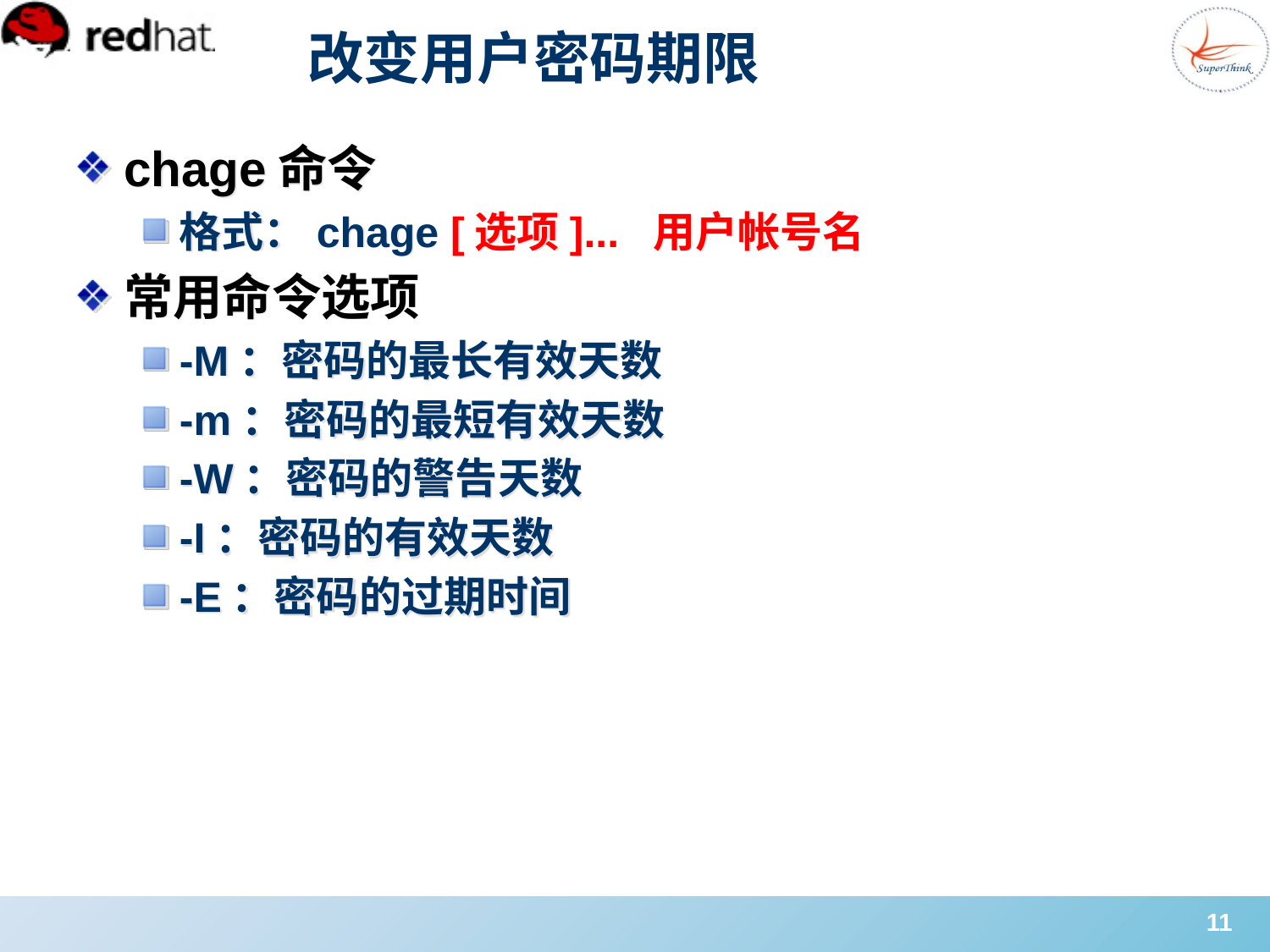

# 改变用户密码期限
chage命令
格式：chage [选项]...  用户帐号名
常用命令选项
-M：密码的最长有效天数
-m：密码的最短有效天数
-W：密码的警告天数
-I：密码的有效天数
-E：密码的过期时间

11